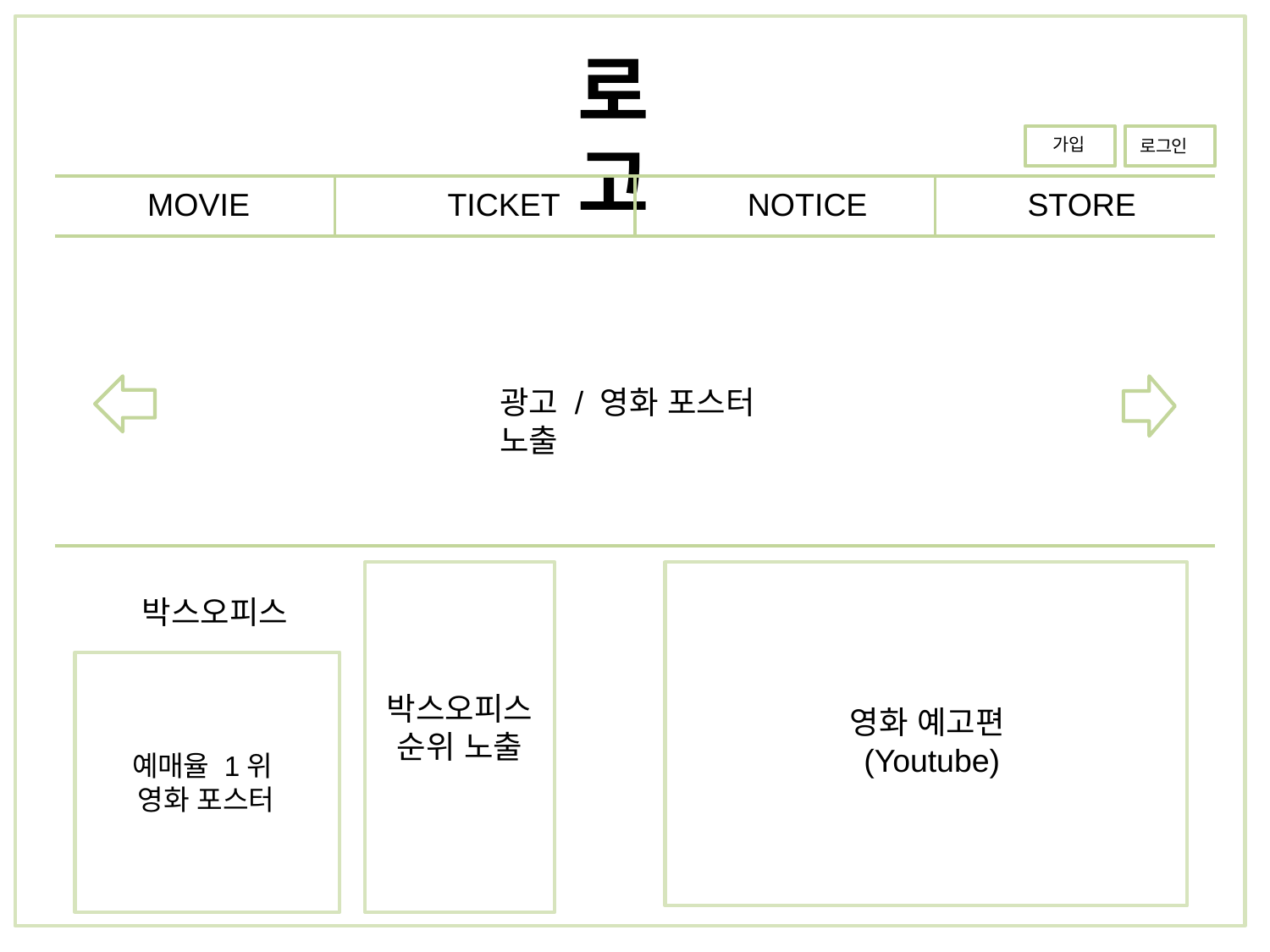

로고

가입
로그인
MOVIE
TICKET
NOTICE
STORE

광고 / 영화 포스터 노출

박스오피스

박스오피스
순위 노출
영화 예고편
(Youtube)
예매율 1위
영화 포스터